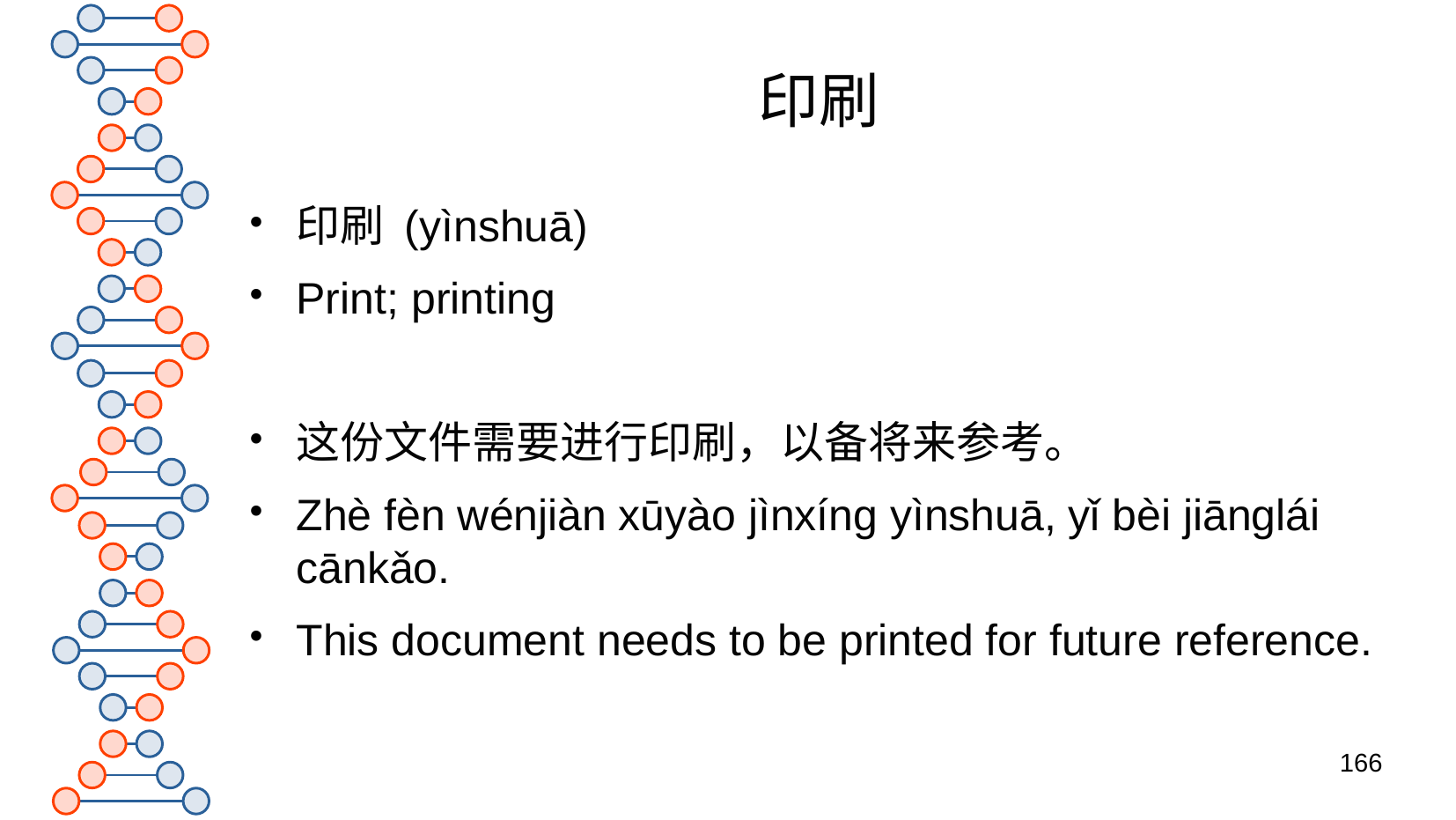

# 印刷
印刷 (yìnshuā)
Print; printing

这份文件需要进行印刷，以备将来参考。
Zhè fèn wénjiàn xūyào jìnxíng yìnshuā, yǐ bèi jiānglái cānkǎo.
This document needs to be printed for future reference.

166